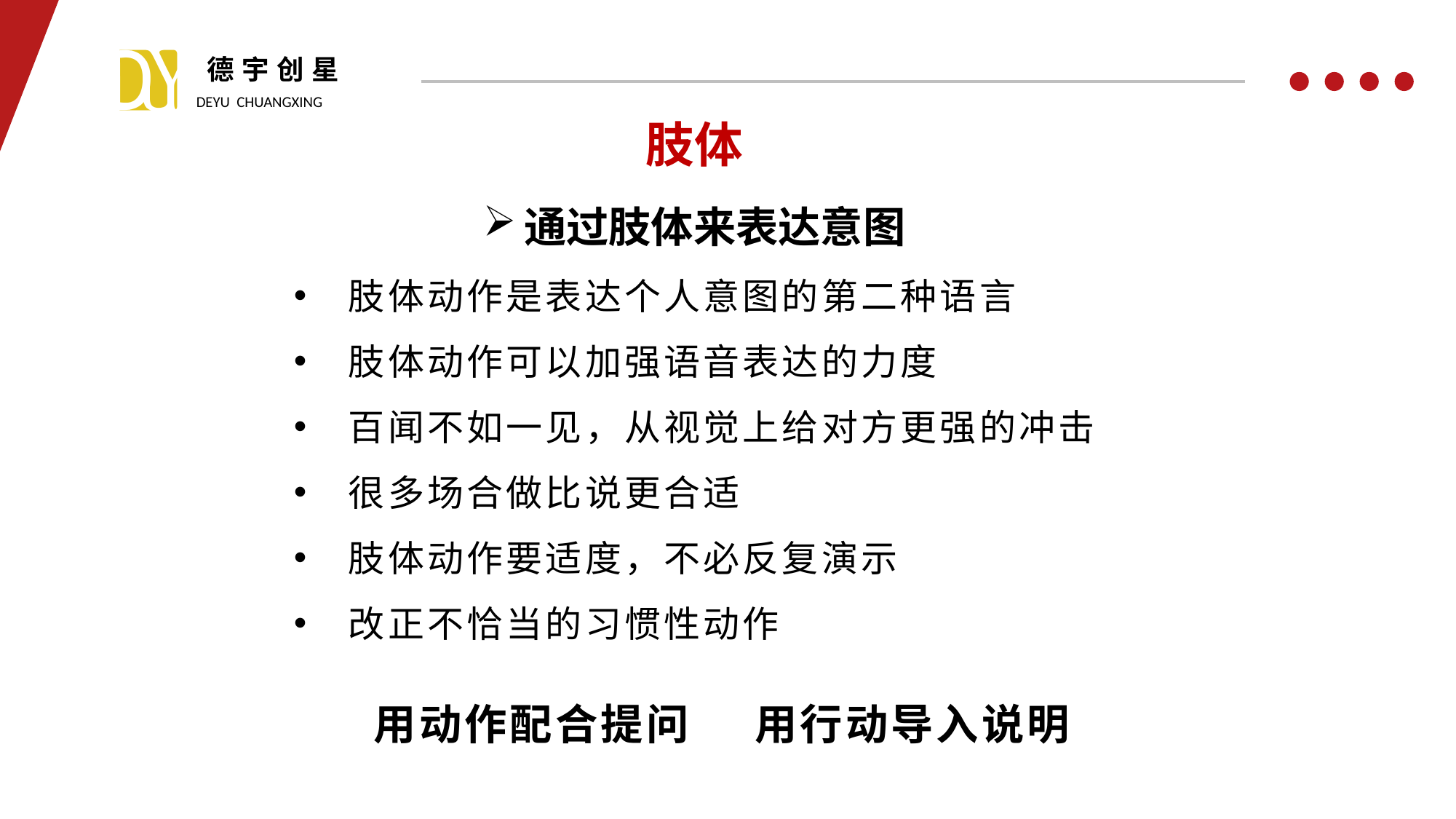

肢体
通过肢体来表达意图
肢体动作是表达个人意图的第二种语言
肢体动作可以加强语音表达的力度
百闻不如一见，从视觉上给对方更强的冲击
很多场合做比说更合适
肢体动作要适度，不必反复演示
改正不恰当的习惯性动作
用动作配合提问     用行动导入说明